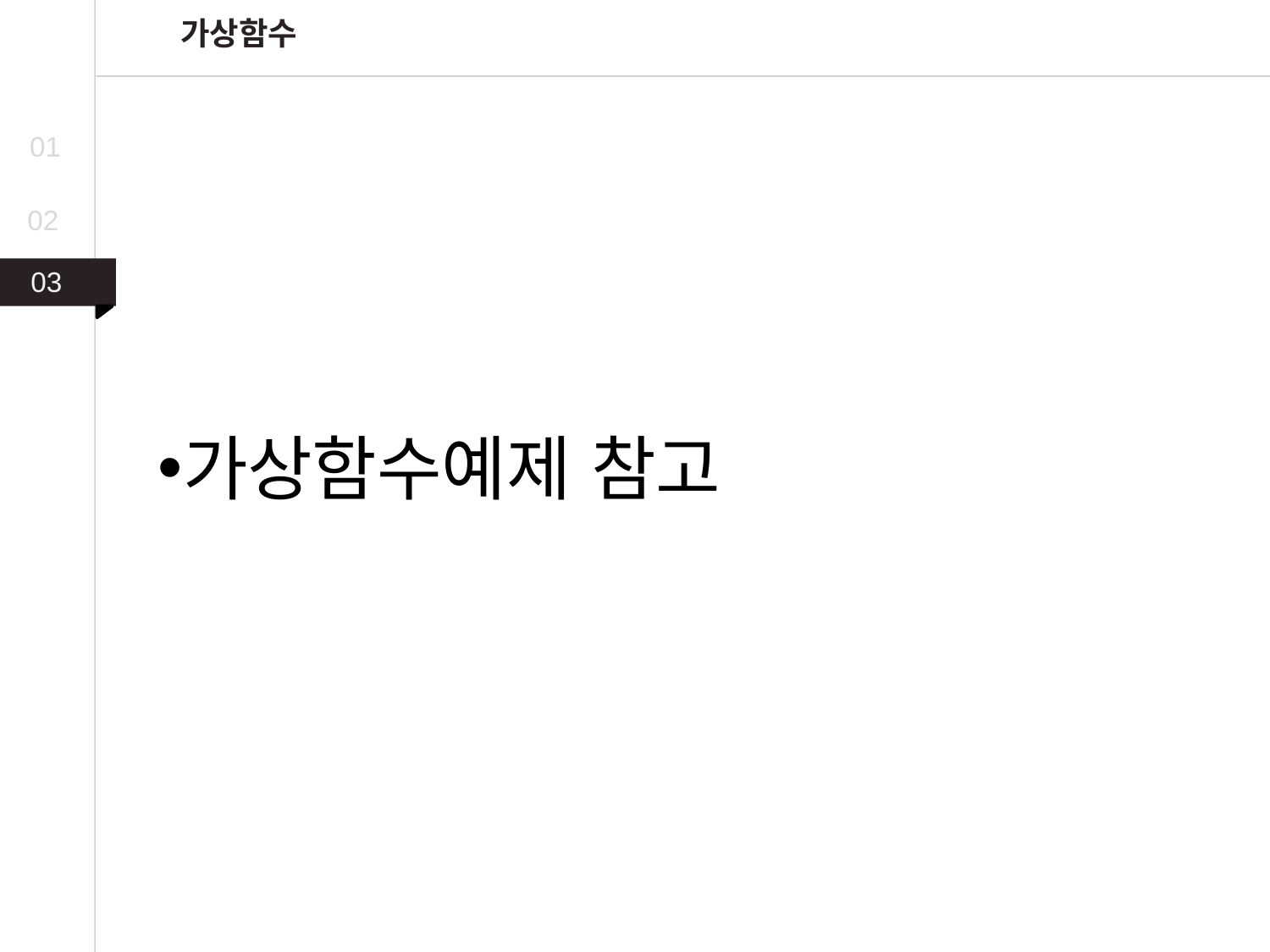

가상함수
01
02
03

03
02

가상함수예제 참고